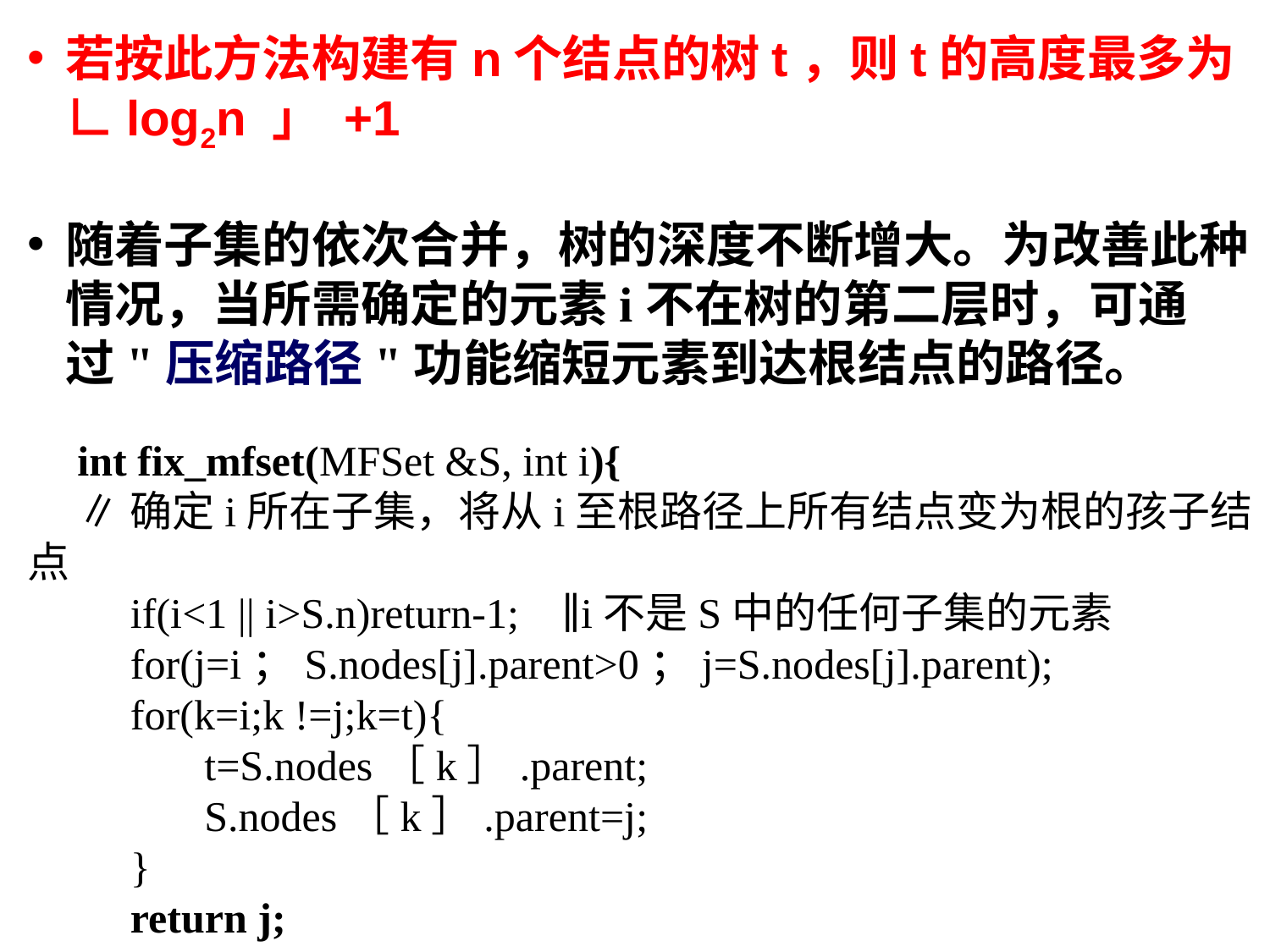

若按此方法构建有n个结点的树t，则t的高度最多为∟log2n 」 +1

随着子集的依次合并，树的深度不断增大。为改善此种情况，当所需确定的元素i不在树的第二层时，可通过"压缩路径"功能缩短元素到达根结点的路径。

int fix_mfset(MFSet &S, int i){
∥确定i所在子集，将从i至根路径上所有结点变为根的孩子结点
     if(i<1 || i>S.n)return-1;    ∥i不是S中的任何子集的元素
     for(j=i；S.nodes[j].parent>0；j=S.nodes[j].parent);
     for(k=i;k !=j;k=t){
            t=S.nodes［k］.parent;
            S.nodes［k］.parent=j;
     }
     return j;
}